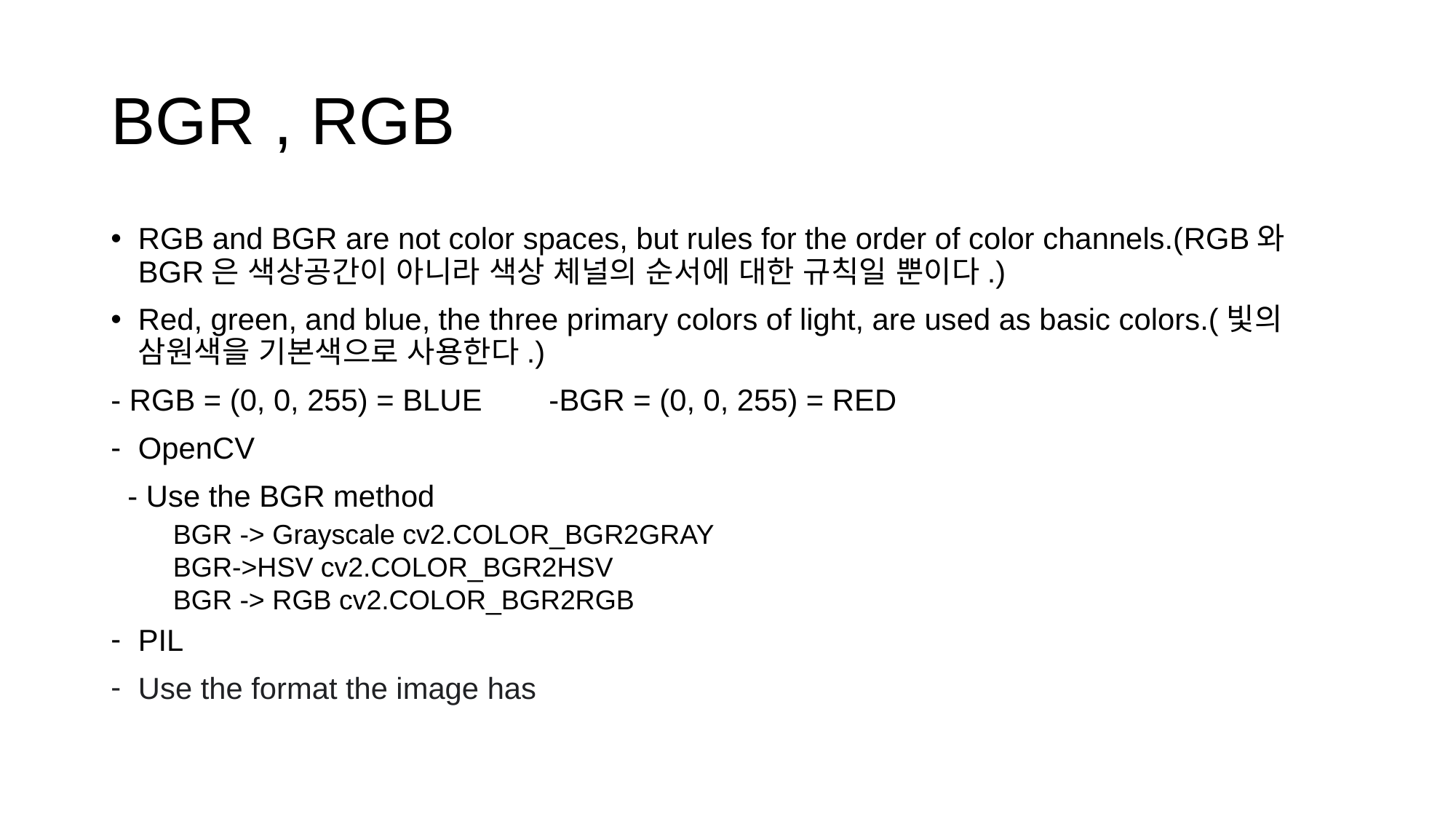

# BGR , RGB
RGB and BGR are not color spaces, but rules for the order of color channels.(RGB와 BGR은 색상공간이 아니라 색상 체널의 순서에 대한 규칙일 뿐이다.)
Red, green, and blue, the three primary colors of light, are used as basic colors.(빛의 삼원색을 기본색으로 사용한다.)
- RGB = (0, 0, 255) = BLUE        -BGR = (0, 0, 255) = RED
OpenCV
  - Use the BGR method

PIL
Use the format the image has

BGR -> Grayscale cv2.COLOR_BGR2GRAY
BGR->HSV cv2.COLOR_BGR2HSV
BGR -> RGB cv2.COLOR_BGR2RGB